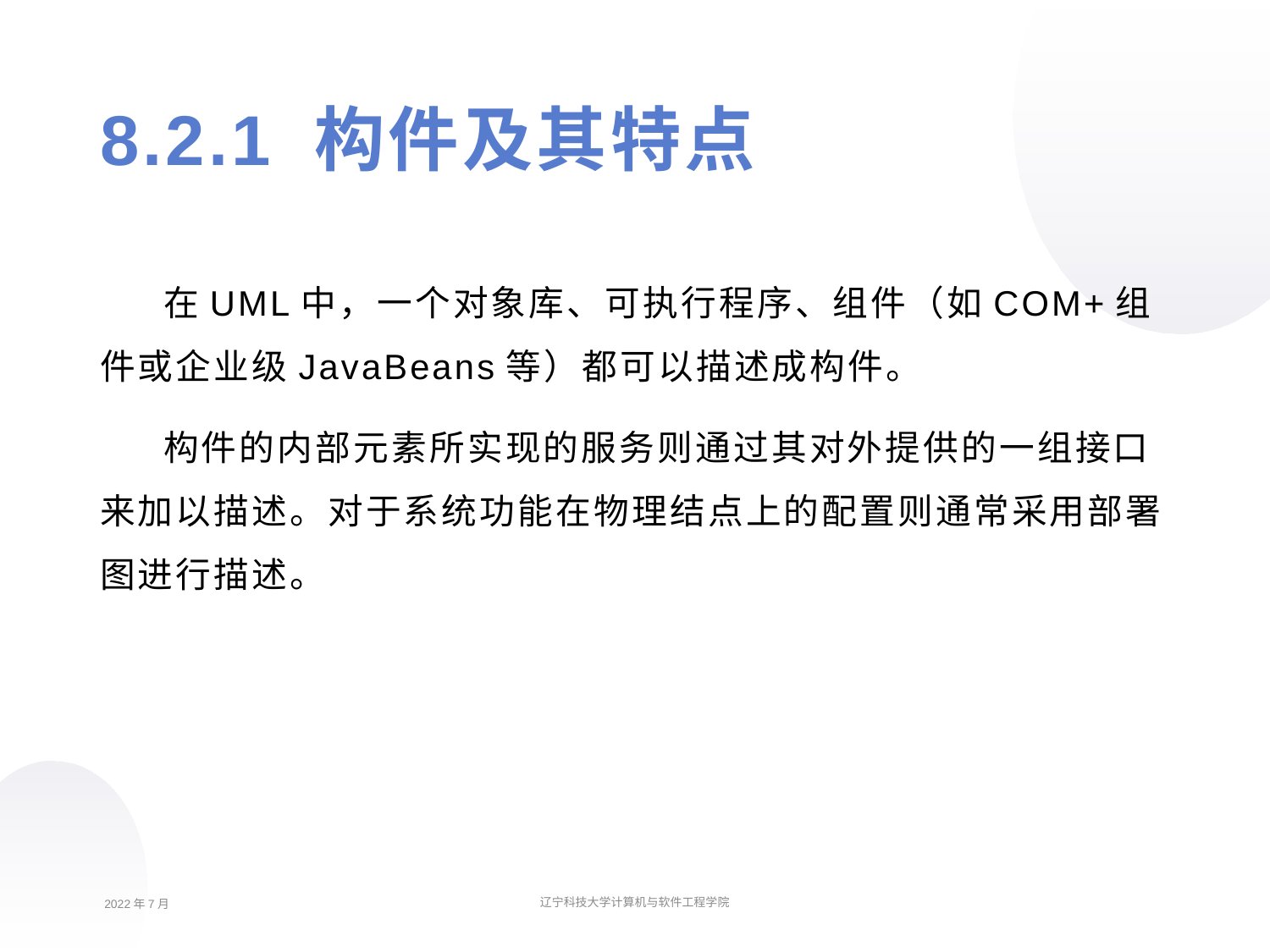

8.2.1 构件及其特点
在UML中，一个对象库、可执行程序、组件（如COM+组件或企业级JavaBeans等）都可以描述成构件。
构件的内部元素所实现的服务则通过其对外提供的一组接口来加以描述。对于系统功能在物理结点上的配置则通常采用部署图进行描述。

2022年7月
辽宁科技大学计算机与软件工程学院
32